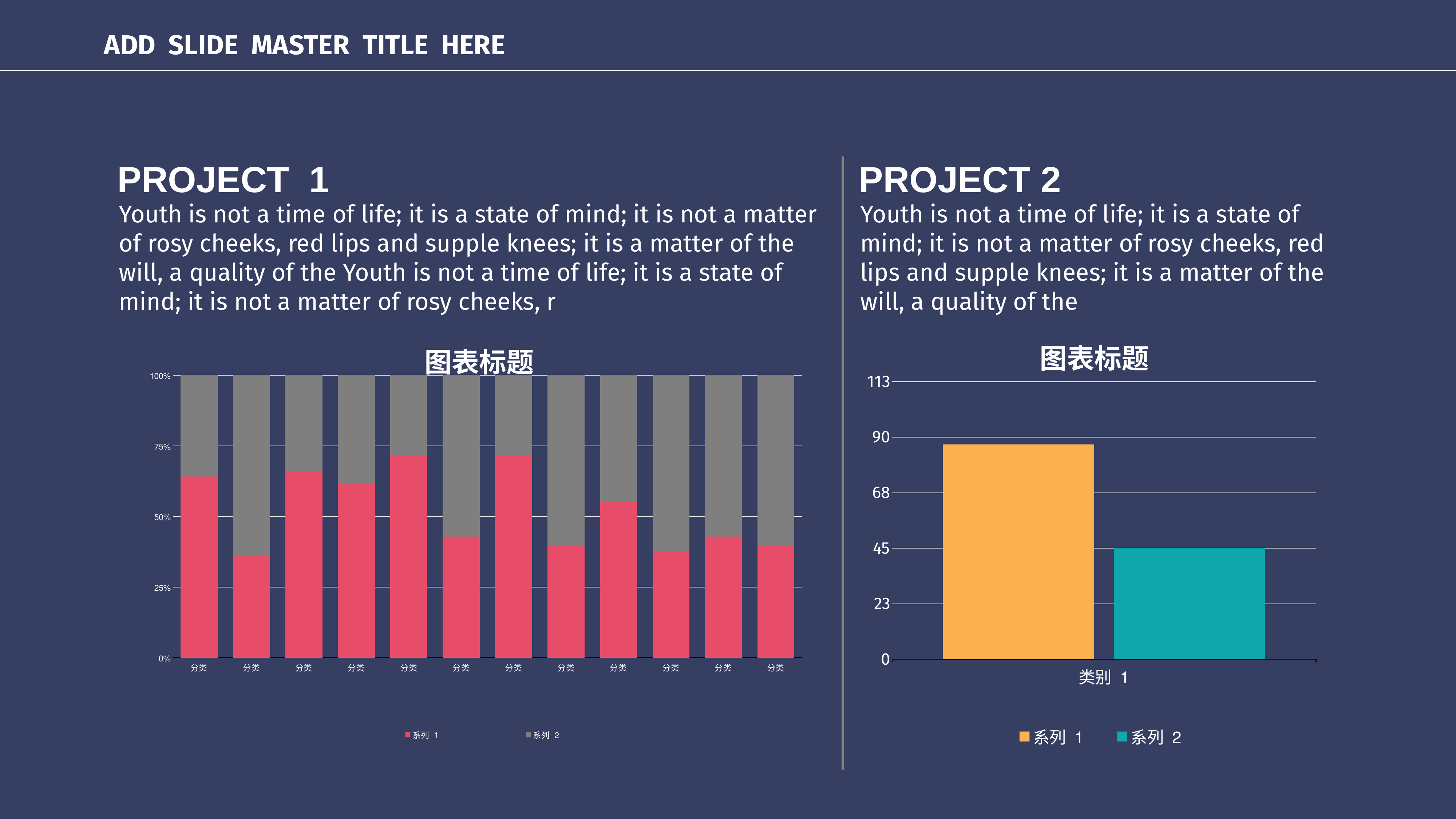

ADD  SLIDE  MASTER  TITLE  HERE

PROJECT  1
Youth is not a time of life; it is a state of mind; it is not a matter of rosy cheeks, red lips and supple knees; it is a matter of the will, a quality of the Youth is not a time of life; it is a state of mind; it is not a matter of rosy cheeks, r
PROJECT 2
Youth is not a time of life; it is a state of mind; it is not a matter of rosy cheeks, red lips and supple knees; it is a matter of the will, a quality of the

### Chart: 图表标题

| Category | 系列 1 | 系列 2 |
|---|---|---|
| 类别 1 | 87.0 | 45.0 |

### Chart: 图表标题

| Category | 系列 1 | 系列 2 |
|---|---|---|
| 分类 | 4.3 | 2.4 |
| 分类 | 2.5 | 4.4 |
| 分类 | 3.5 | 1.8 |
| 分类 | 4.5 | 2.8 |
| 分类 | 5.0 | 2.0 |
| 分类 | 3.0 | 4.0 |
| 分类 | 5.0 | 2.0 |
| 分类 | 2.0 | 3.0 |
| 分类 | 5.0 | 4.0 |
| 分类 | 3.0 | 5.0 |
| 分类 | 3.0 | 4.0 |
| 分类 | 2.0 | 3.0 |